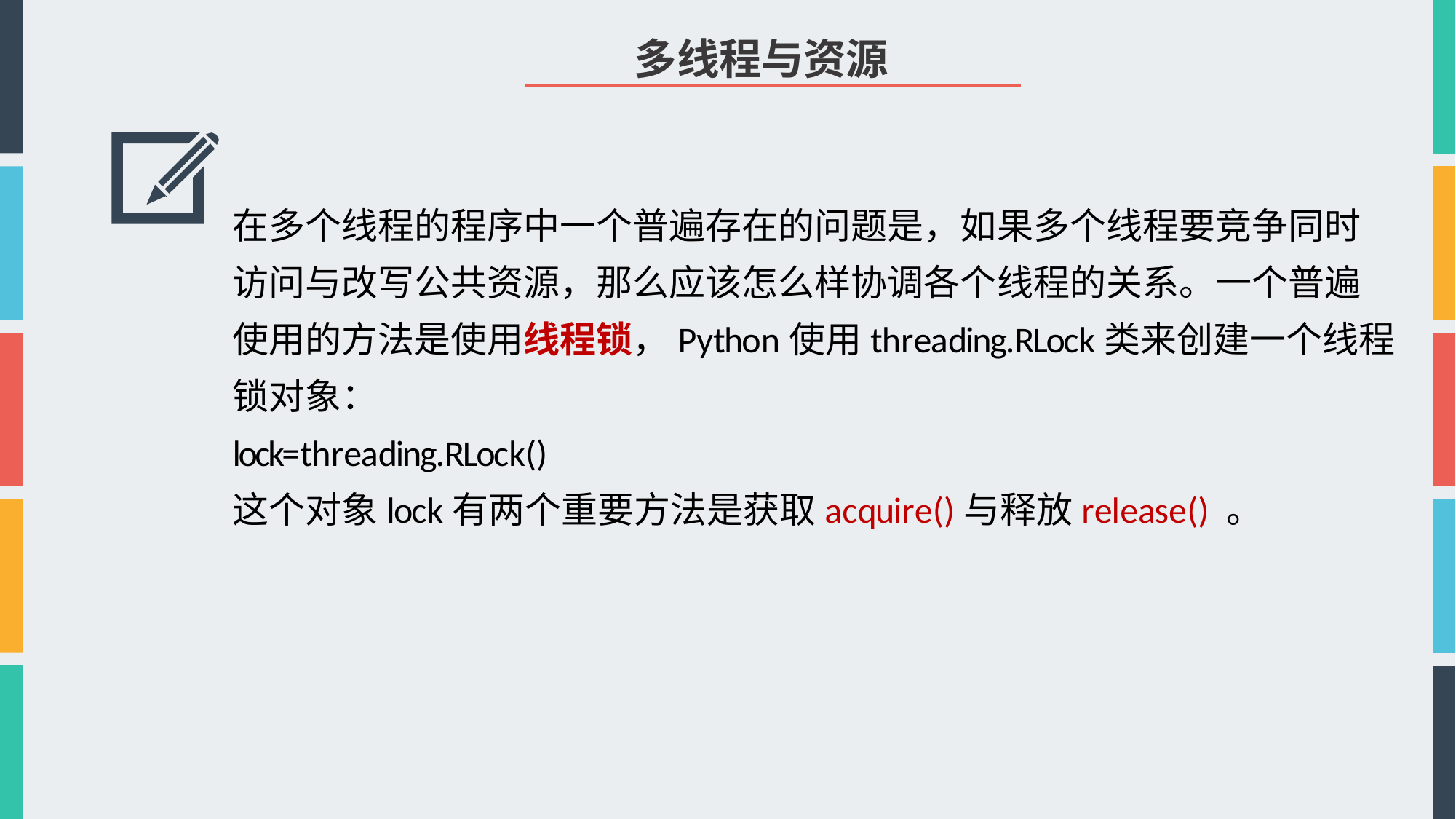

# 多线程与资源

在多个线程的程序中一个普遍存在的问题是，如果多个线程要竞争同时 访问与改写公共资源，那么应该怎么样协调各个线程的关系。一个普遍 使用的方法是使用线程锁，Python使用threading.RLock类来创建一个线程 锁对象：
lock=threading.RLock()
这个对象lock有两个重要方法是获取acquire()与释放release() 。